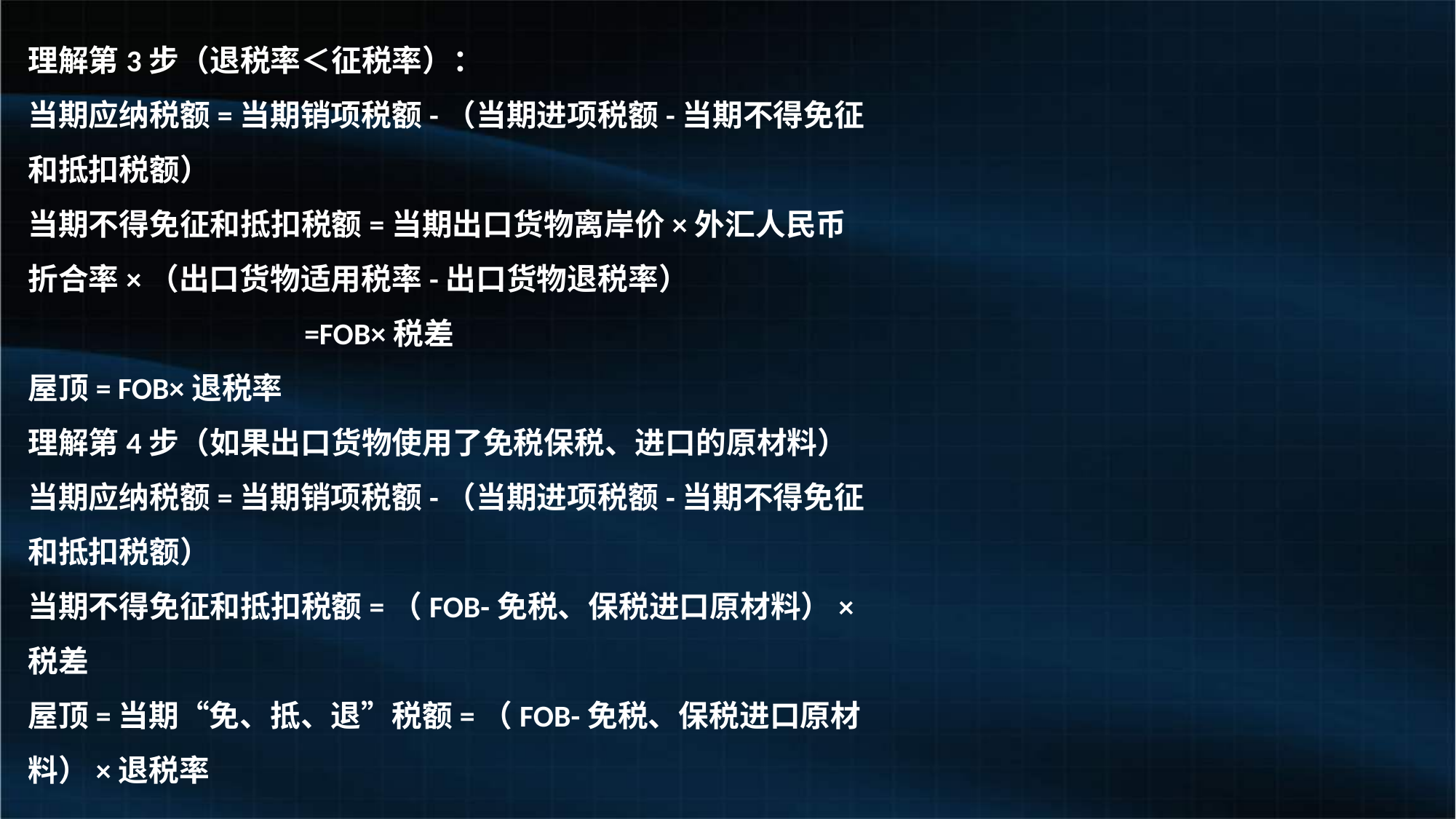

理解第3步（退税率＜征税率）：
当期应纳税额=当期销项税额-（当期进项税额-当期不得免征和抵扣税额）
当期不得免征和抵扣税额=当期出口货物离岸价×外汇人民币折合率×（出口货物适用税率-出口货物退税率）
                                        =FOB×税差
屋顶= FOB×退税率
理解第4步（如果出口货物使用了免税保税、进口的原材料）
当期应纳税额=当期销项税额-（当期进项税额-当期不得免征和抵扣税额）
当期不得免征和抵扣税额=（FOB-免税、保税进口原材料）×️税差
屋顶=当期“免、抵、退”税额=（FOB-免税、保税进口原材料）×退税率